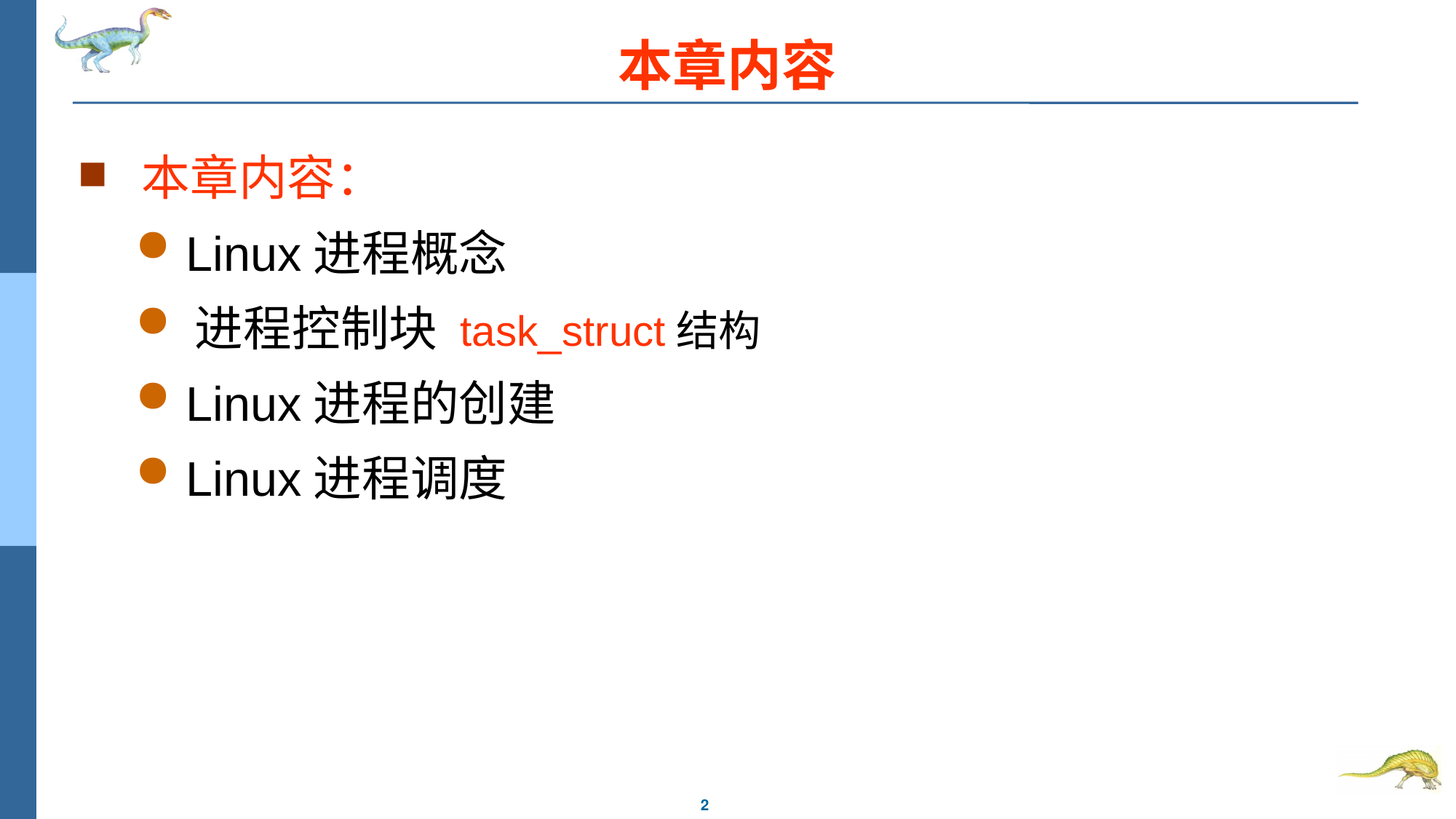

# 本章内容
 本章内容：
 Linux进程概念
 进程控制块 task_struct结构
 Linux进程的创建
 Linux进程调度